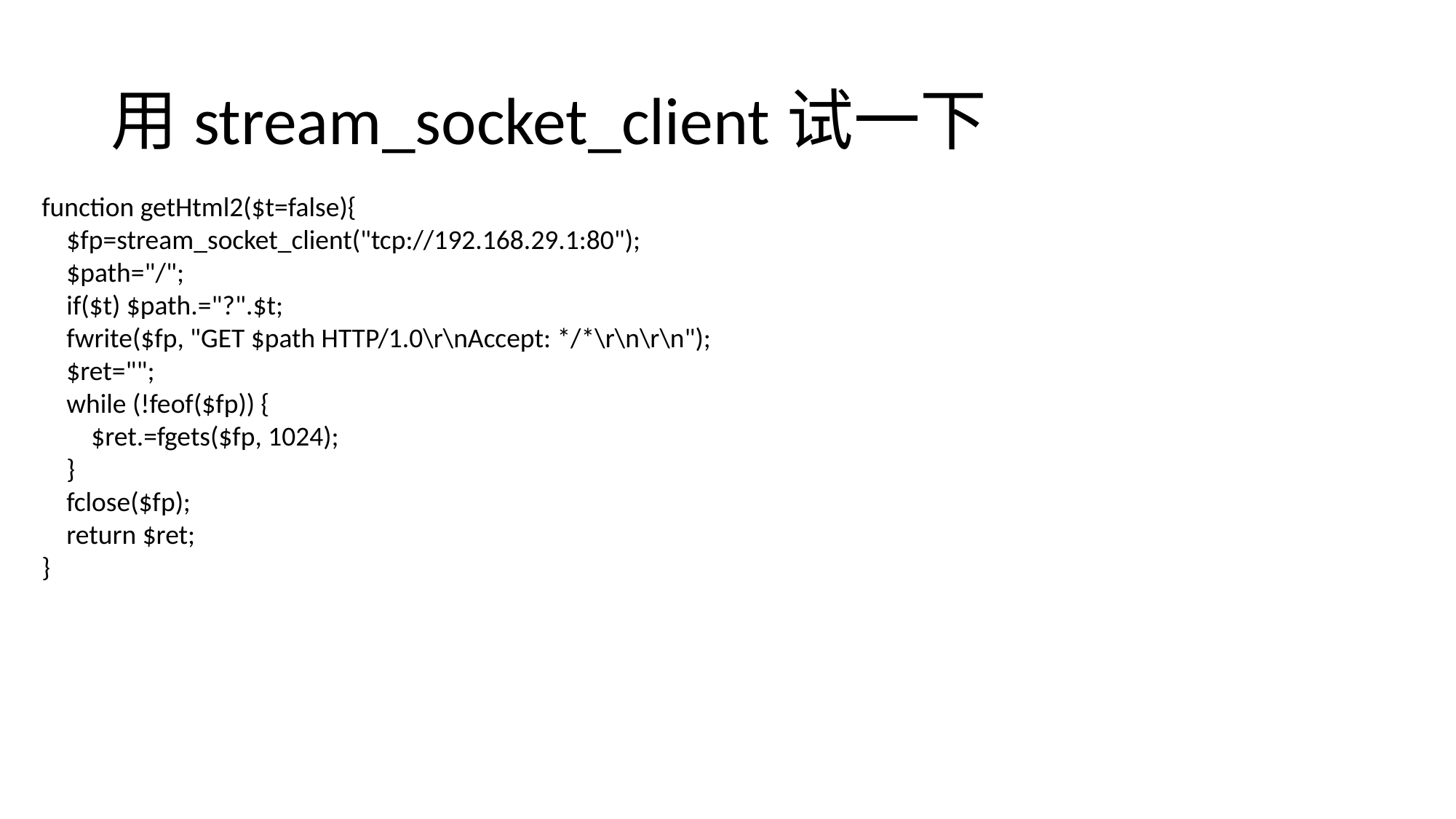

# 用stream_socket_client试一下
function getHtml2($t=false){
    $fp=stream_socket_client("tcp://192.168.29.1:80");
    $path="/";
    if($t) $path.="?".$t;
    fwrite($fp, "GET $path HTTP/1.0\r\nAccept: */*\r\n\r\n");
    $ret="";
    while (!feof($fp)) {
        $ret.=fgets($fp, 1024);
    }
    fclose($fp);
    return $ret;
}